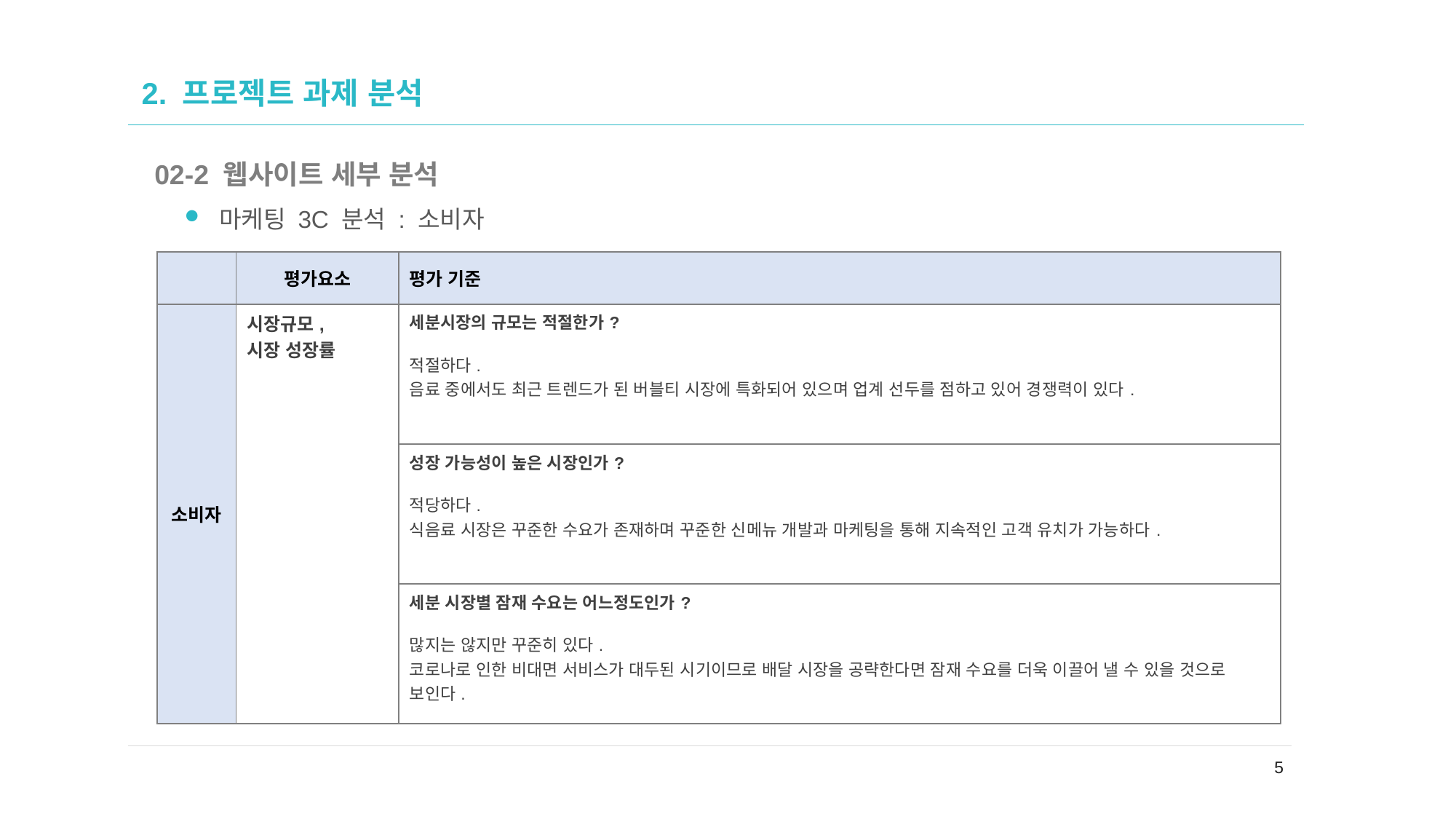

02
# 2. 프로젝트 과제 분석
02-2 웹사이트 세부 분석
마케팅 3C 분석 : 소비자

|  | 평가요소 | 평가 기준 |
| --- | --- | --- |
| 소비자 | 시장규모, 시장 성장률 | 세분시장의 규모는 적절한가? 적절하다. 음료 중에서도 최근 트렌드가 된 버블티 시장에 특화되어 있으며 업계 선두를 점하고 있어 경쟁력이 있다. |
|  |  | 성장 가능성이 높은 시장인가? 적당하다. 식음료 시장은 꾸준한 수요가 존재하며 꾸준한 신메뉴 개발과 마케팅을 통해 지속적인 고객 유치가 가능하다. |
|  |  | 세분 시장별 잠재 수요는 어느정도인가? 많지는 않지만 꾸준히 있다. 코로나로 인한 비대면 서비스가 대두된 시기이므로 배달 시장을 공략한다면 잠재 수요를 더욱 이끌어 낼 수 있을 것으로 보인다. |
5